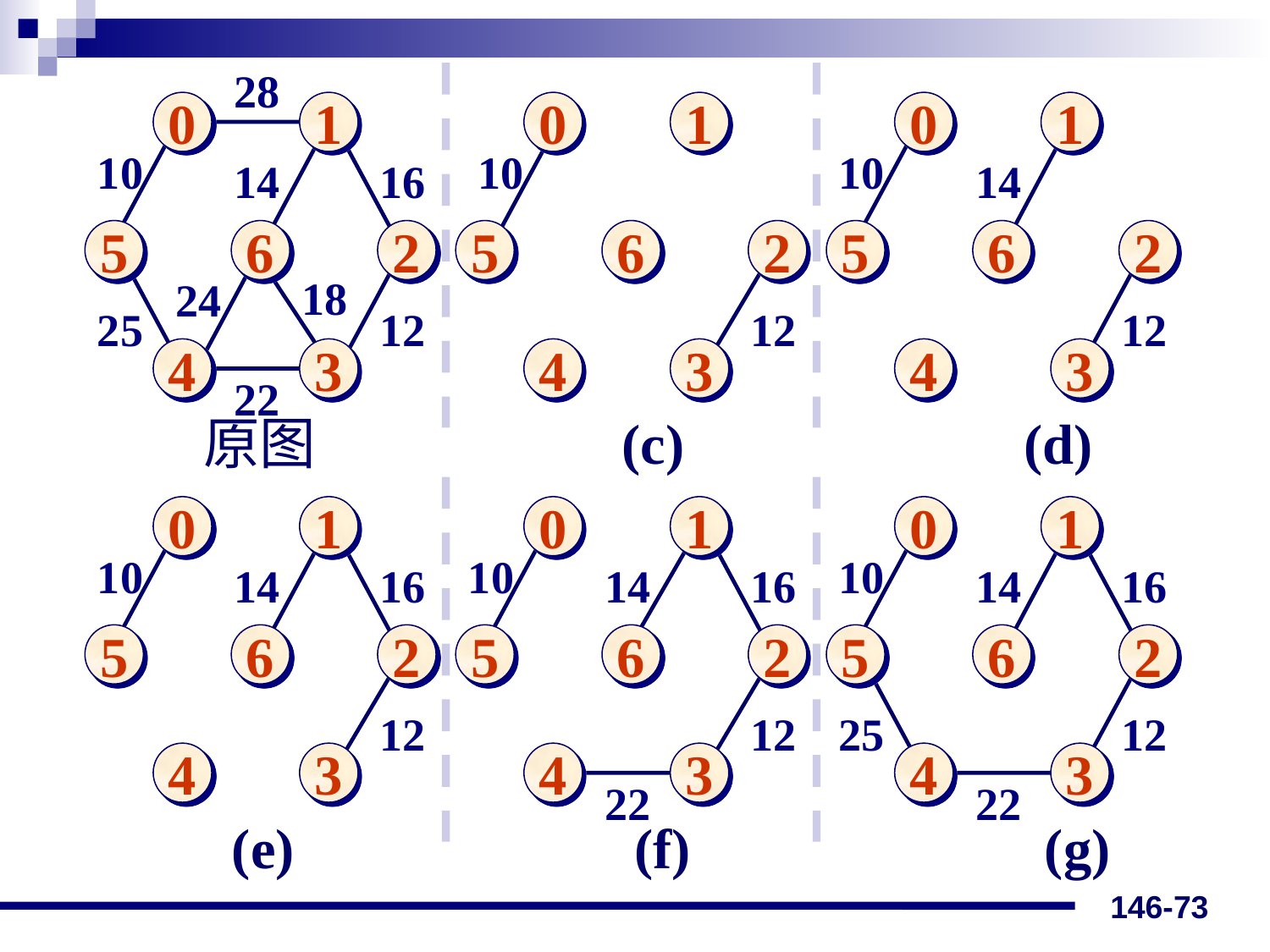

28

0
1
0
1
0
1

10
10
10
14
16
14
5
6
2
5
6
2
5
6
2

18
24
25
12
12
12
4
3
4
3
4
3
22

原图                       (c)                        (d)

0
1
0
1
0
1

10
10
10
14
16
14
16
14
16
5
6
2
5
6
2
5
6
2

12
12
25
12
4
3
4
3
4
3
22
22

(e)                        (f)                         (g)
146-73